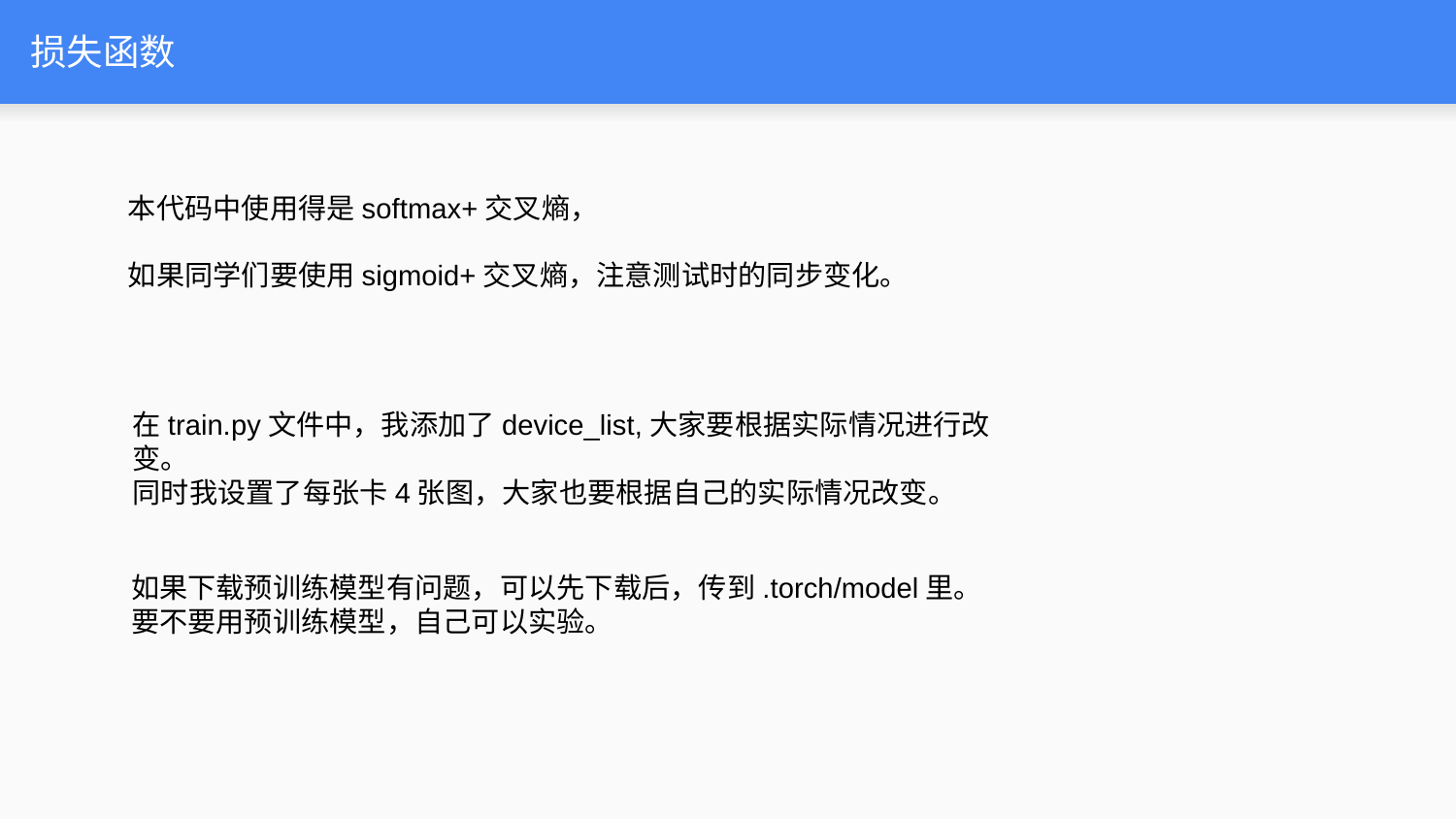

# 损失函数
本代码中使用得是softmax+交叉熵，

如果同学们要使用sigmoid+交叉熵，注意测试时的同步变化。

在train.py文件中，我添加了device_list,大家要根据实际情况进行改变。
同时我设置了每张卡4张图，大家也要根据自己的实际情况改变。
如果下载预训练模型有问题，可以先下载后，传到.torch/model里。
要不要用预训练模型，自己可以实验。